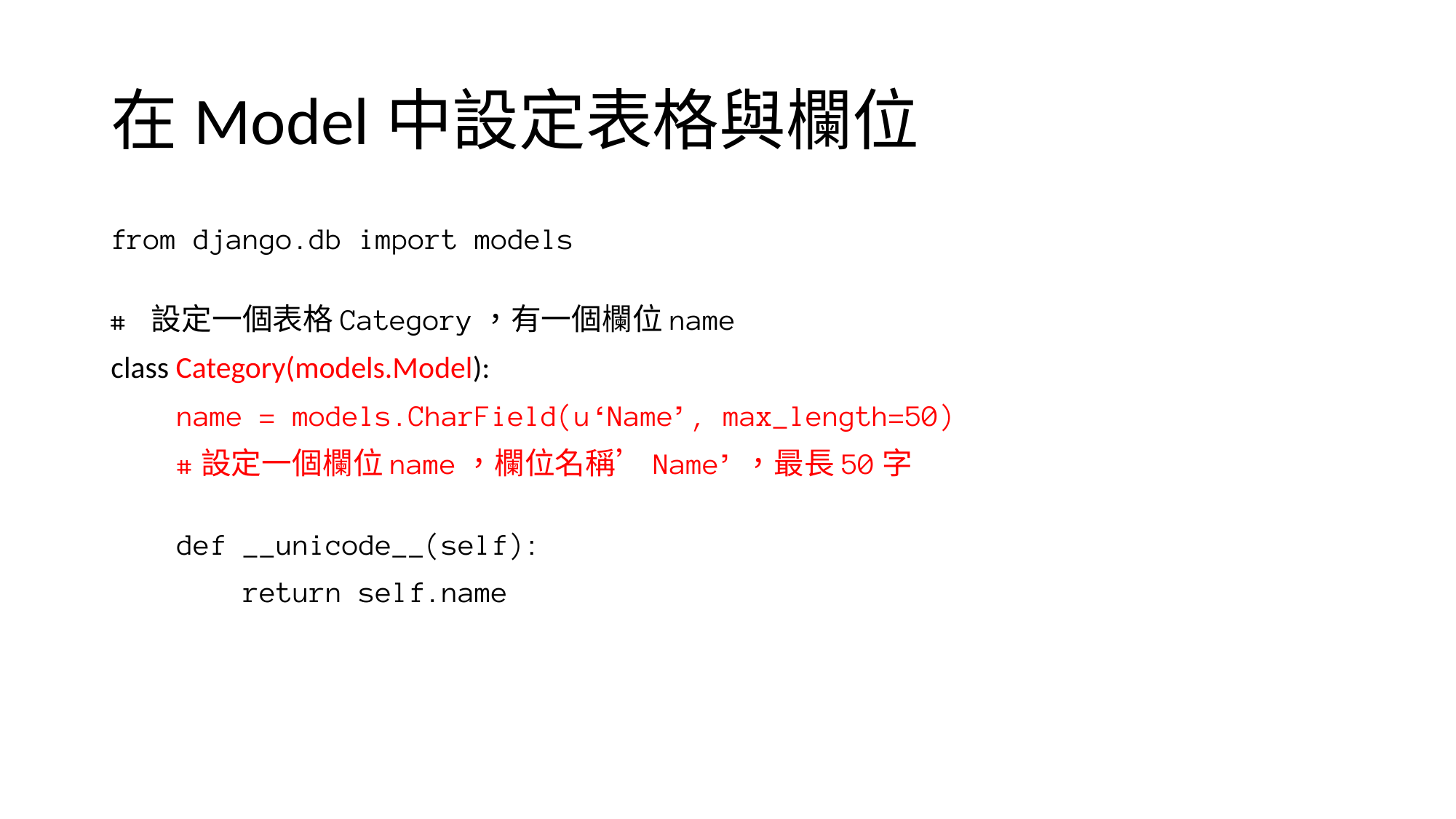

# 在Model中設定表格與欄位
from django.db import models
# 設定一個表格Category，有一個欄位name
class Category(models.Model):
    name = models.CharField(u‘Name’, max_length=50)
    #設定一個欄位name，欄位名稱’Name’，最長50字
    def __unicode__(self):
        return self.name